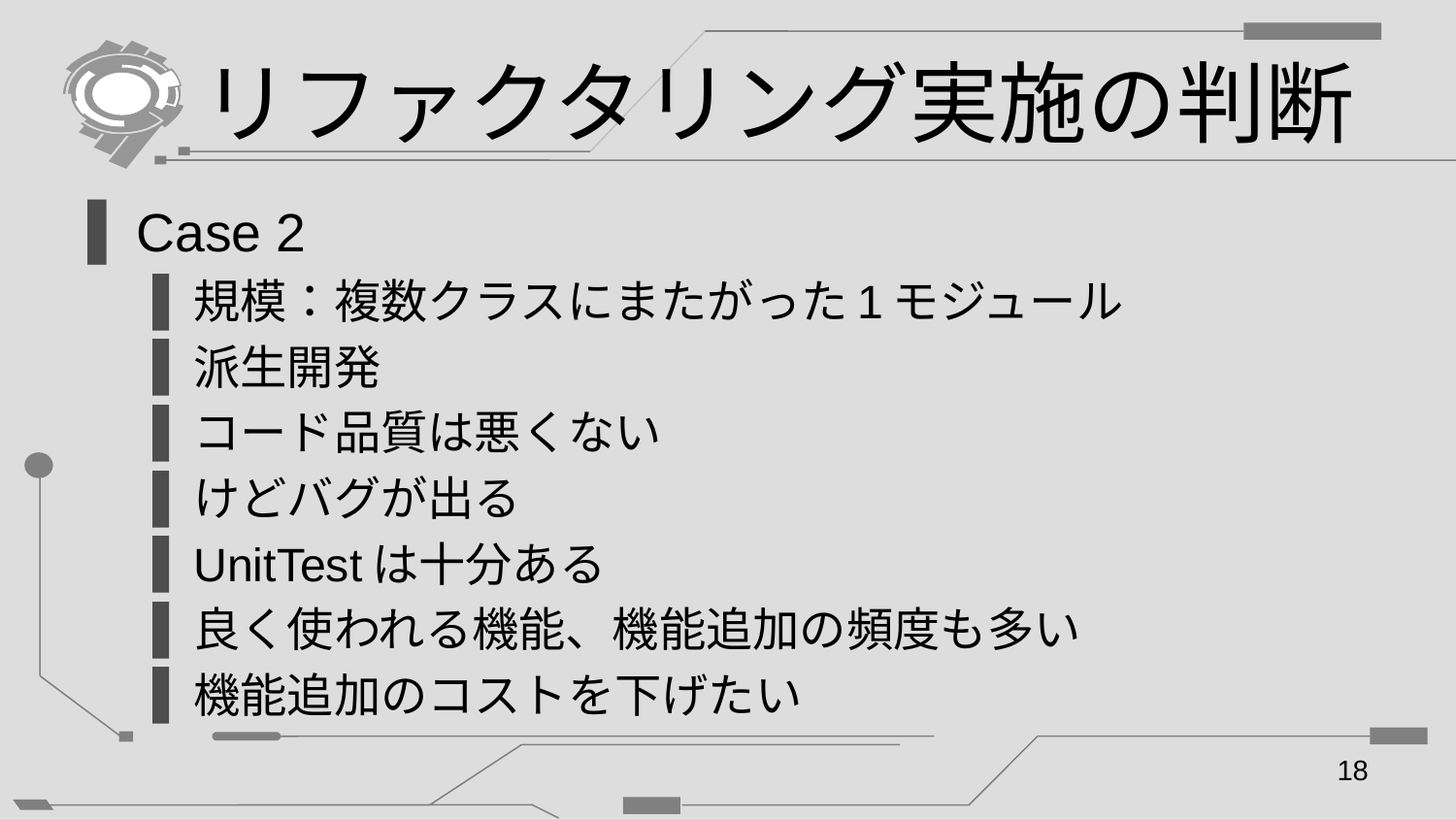

# リファクタリング実施の判断
Case 2
規模：複数クラスにまたがった1モジュール
派生開発
コード品質は悪くない
けどバグが出る
UnitTestは十分ある
良く使われる機能、機能追加の頻度も多い
機能追加のコストを下げたい
18